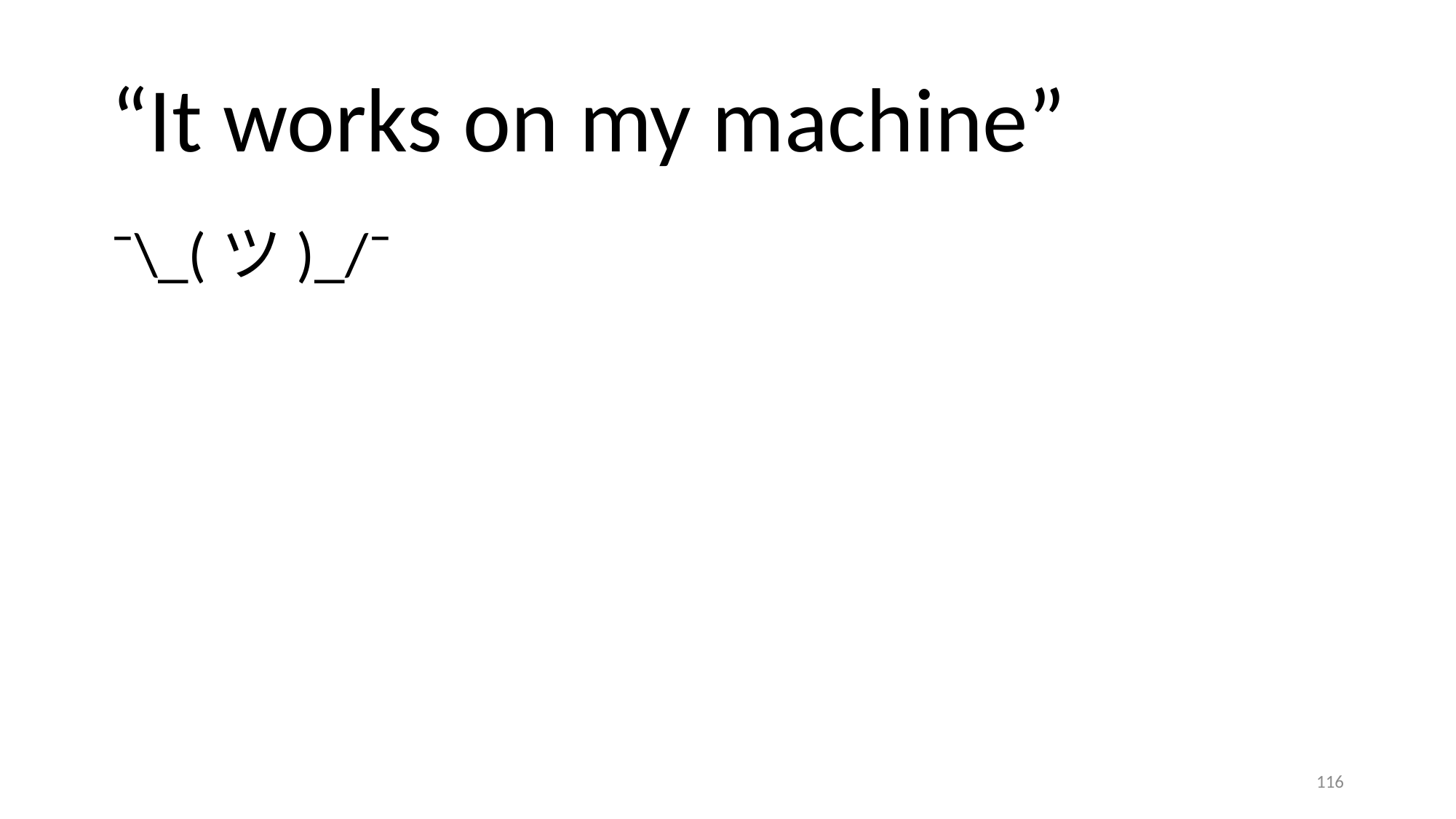

# “It works on my machine”
¯\_(ツ)_/¯
116